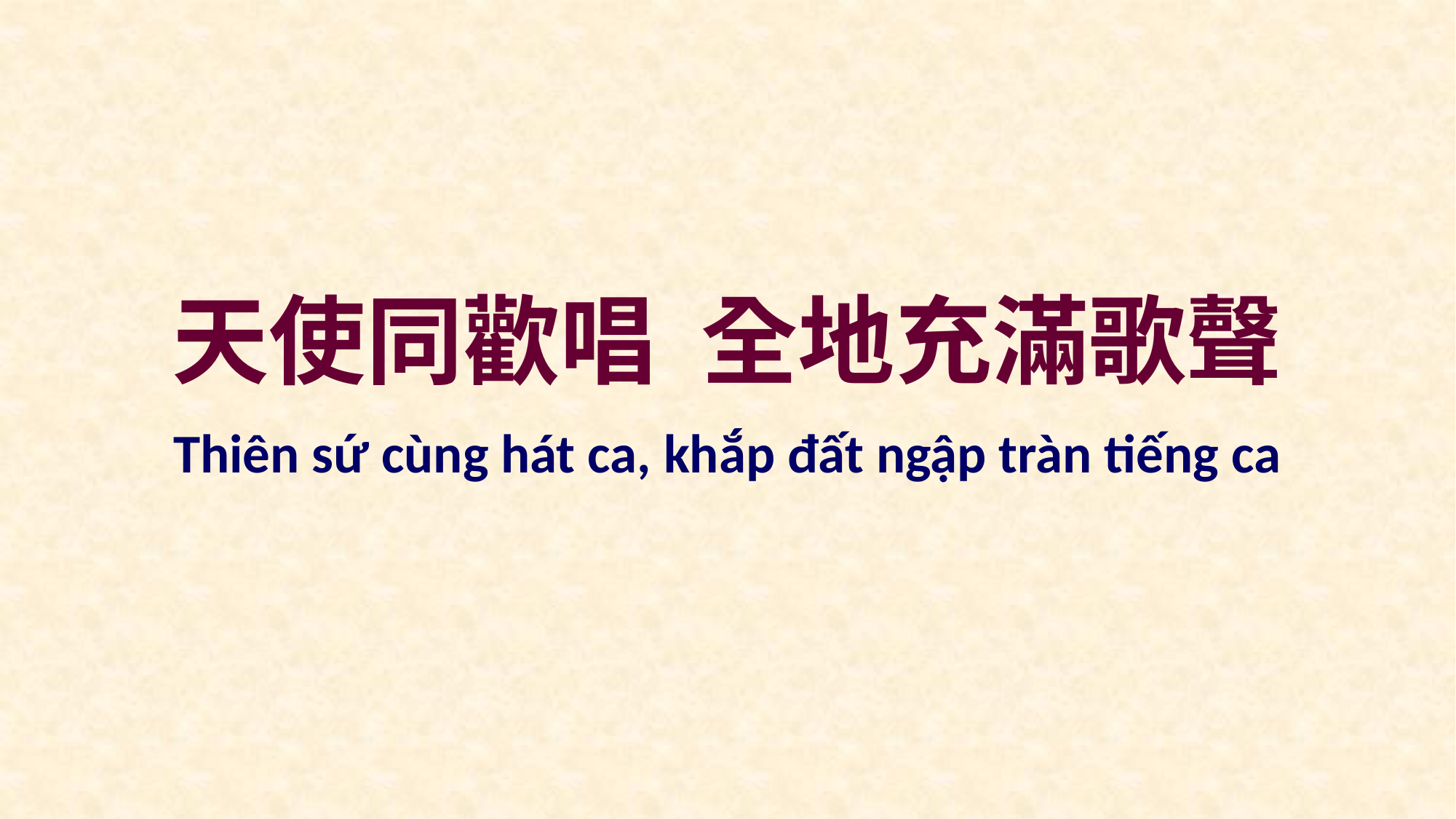

天使同歡唱  全地充滿歌聲
Thiên sứ cùng hát ca, khắp đất ngập tràn tiếng ca